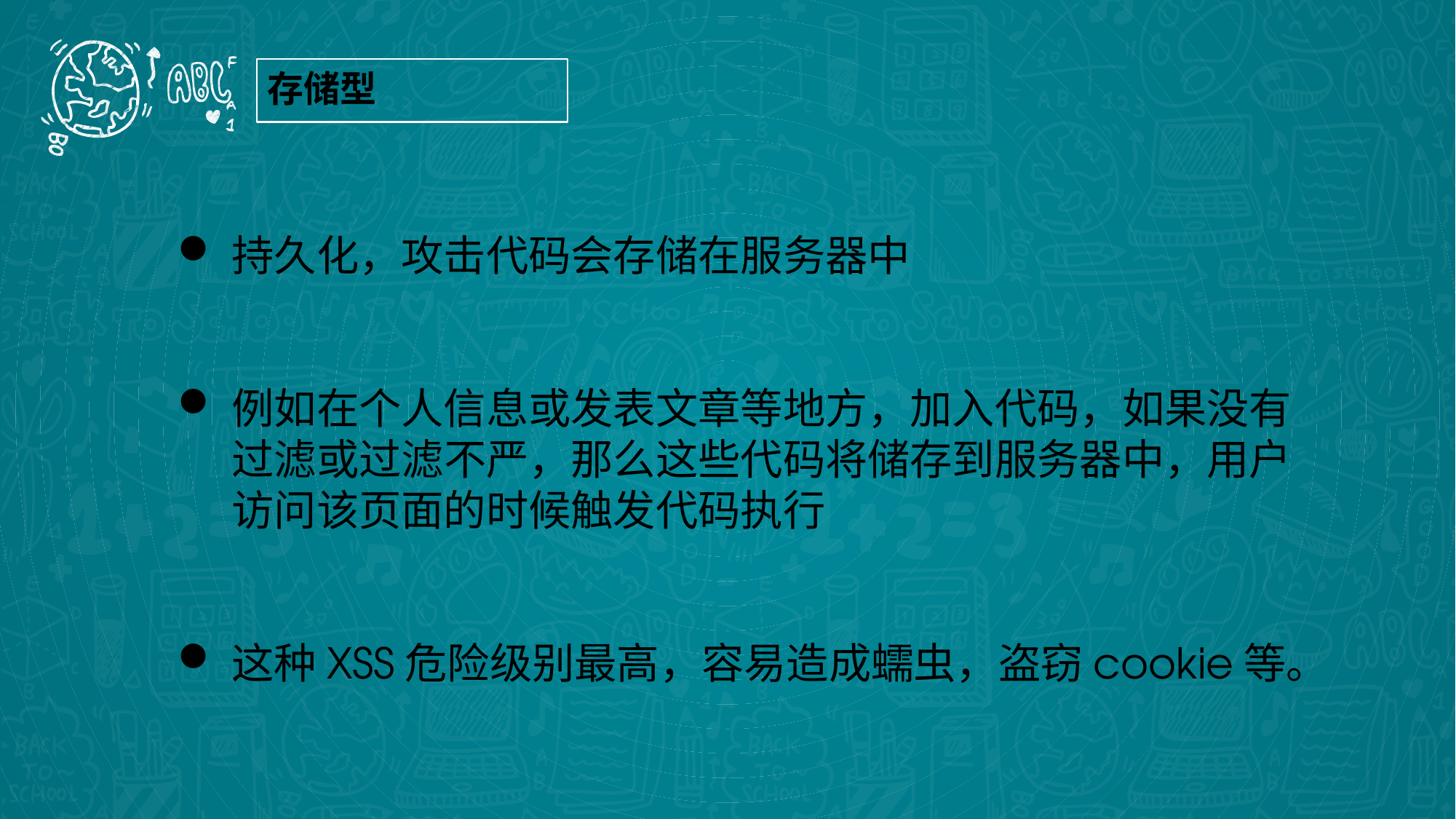

存储型
持久化，攻击代码会存储在服务器中

例如在个人信息或发表文章等地方，加入代码，如果没有过滤或过滤不严，那么这些代码将储存到服务器中，用户访问该页面的时候触发代码执行

这种XSS危险级别最高，容易造成蠕虫，盗窃cookie等。